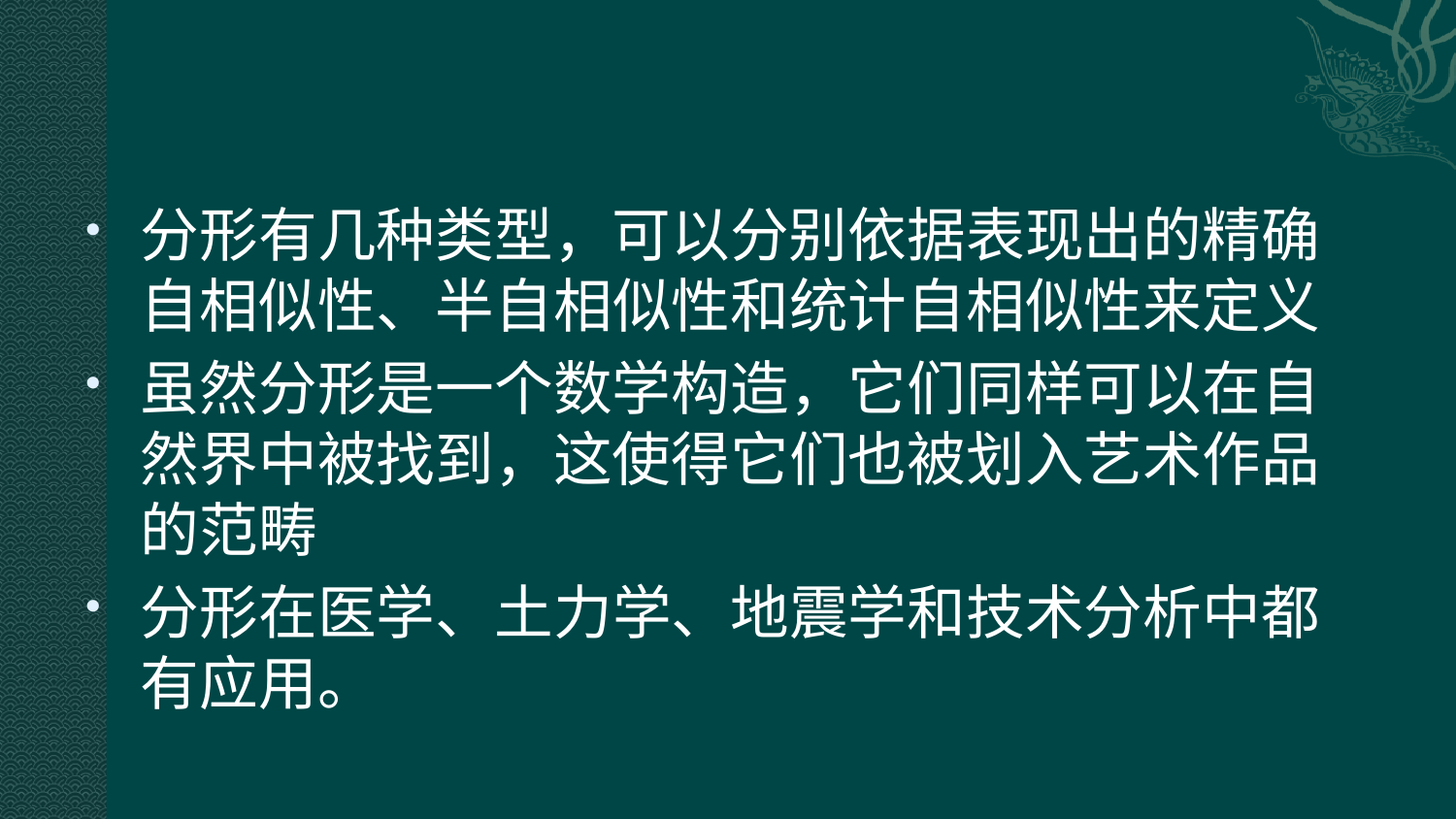

#
分形有几种类型，可以分别依据表现出的精确自相似性、半自相似性和统计自相似性来定义
虽然分形是一个数学构造，它们同样可以在自然界中被找到，这使得它们也被划入艺术作品的范畴
分形在医学、土力学、地震学和技术分析中都有应用。